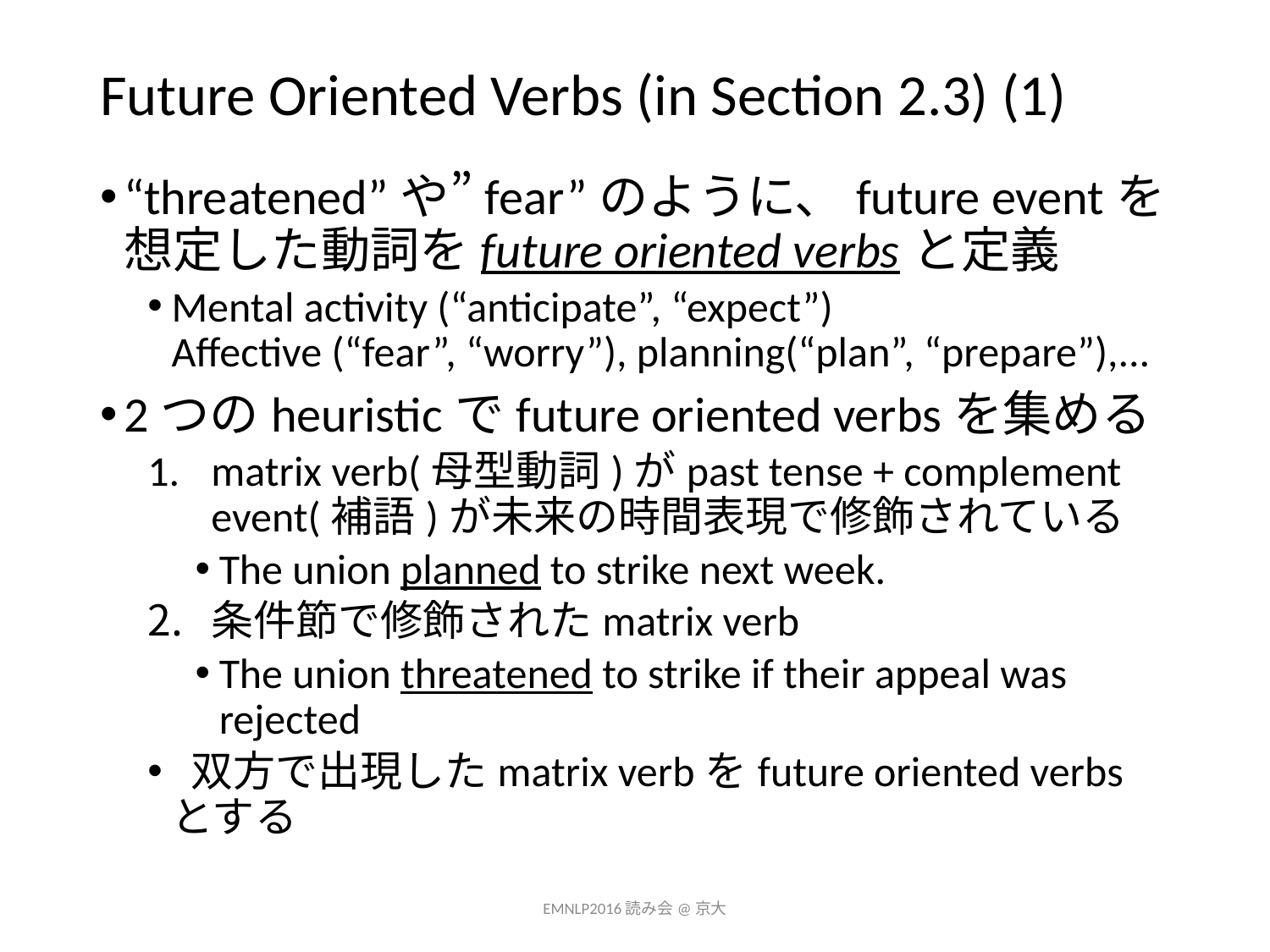

# Future Oriented Verbs (in Section 2.3) (1)
“threatened”や”fear”のように、future eventを想定した動詞をfuture oriented verbsと定義
Mental activity (“anticipate”, “expect”)
Affective (“fear”, “worry”), planning(“plan”, “prepare”),...
2つのheuristicでfuture oriented verbsを集める
matrix verb(母型動詞)がpast tense + complement event(補語)が未来の時間表現で修飾されている
The union planned to strike next week.
条件節で修飾されたmatrix verb
The union threatened to strike if their appeal was rejected
 双方で出現したmatrix verbをfuture oriented verbsとする

EMNLP2016読み会@京大